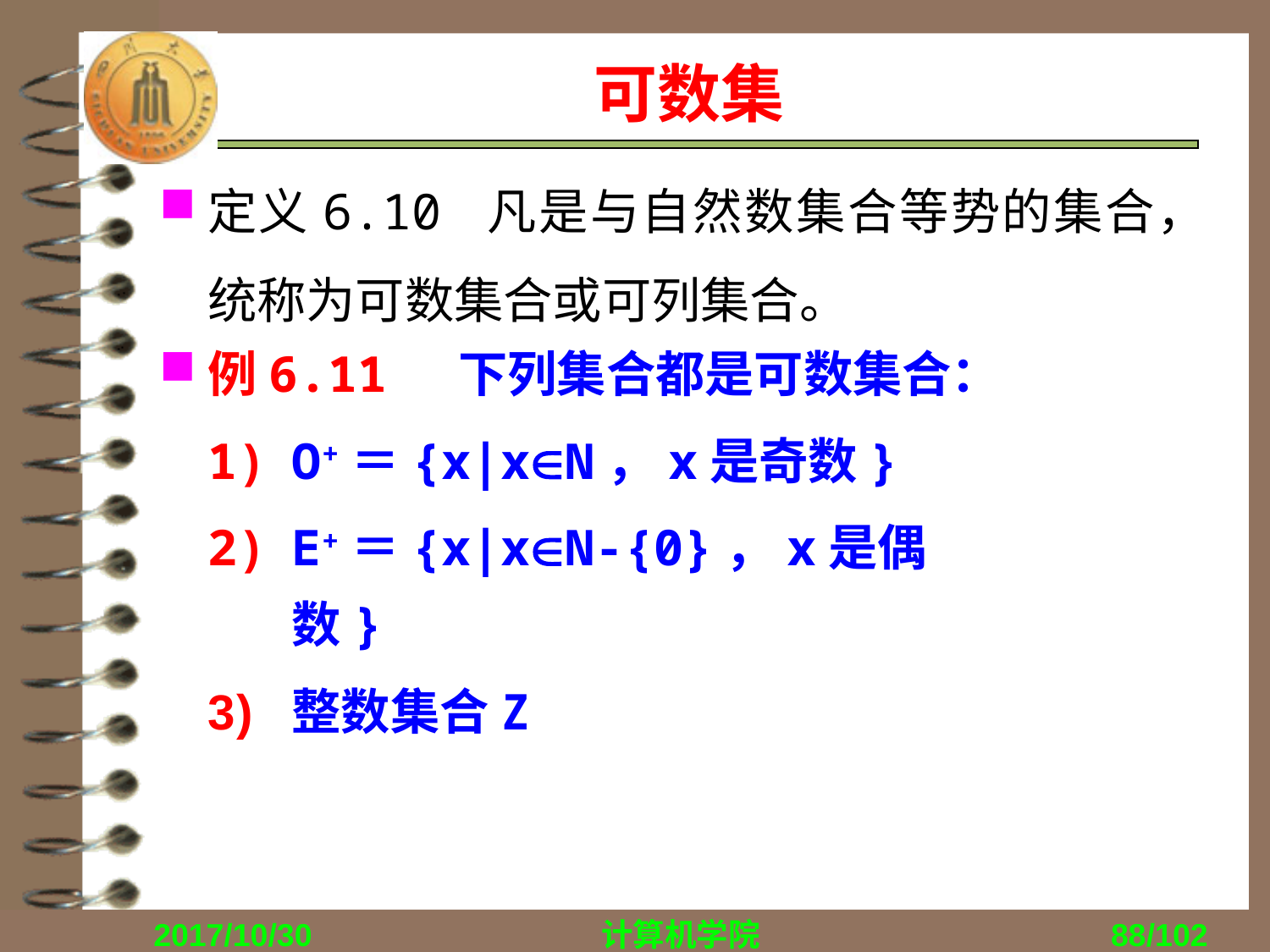

# 可数集
定义6.10 凡是与自然数集合等势的集合，统称为可数集合或可列集合。
例6.11  下列集合都是可数集合：
O+＝{x|x∈N，x是奇数}
E+＝{x|x∈N-{0}，x是偶数}
整数集合Z
2017/10/30
计算机学院
88/102